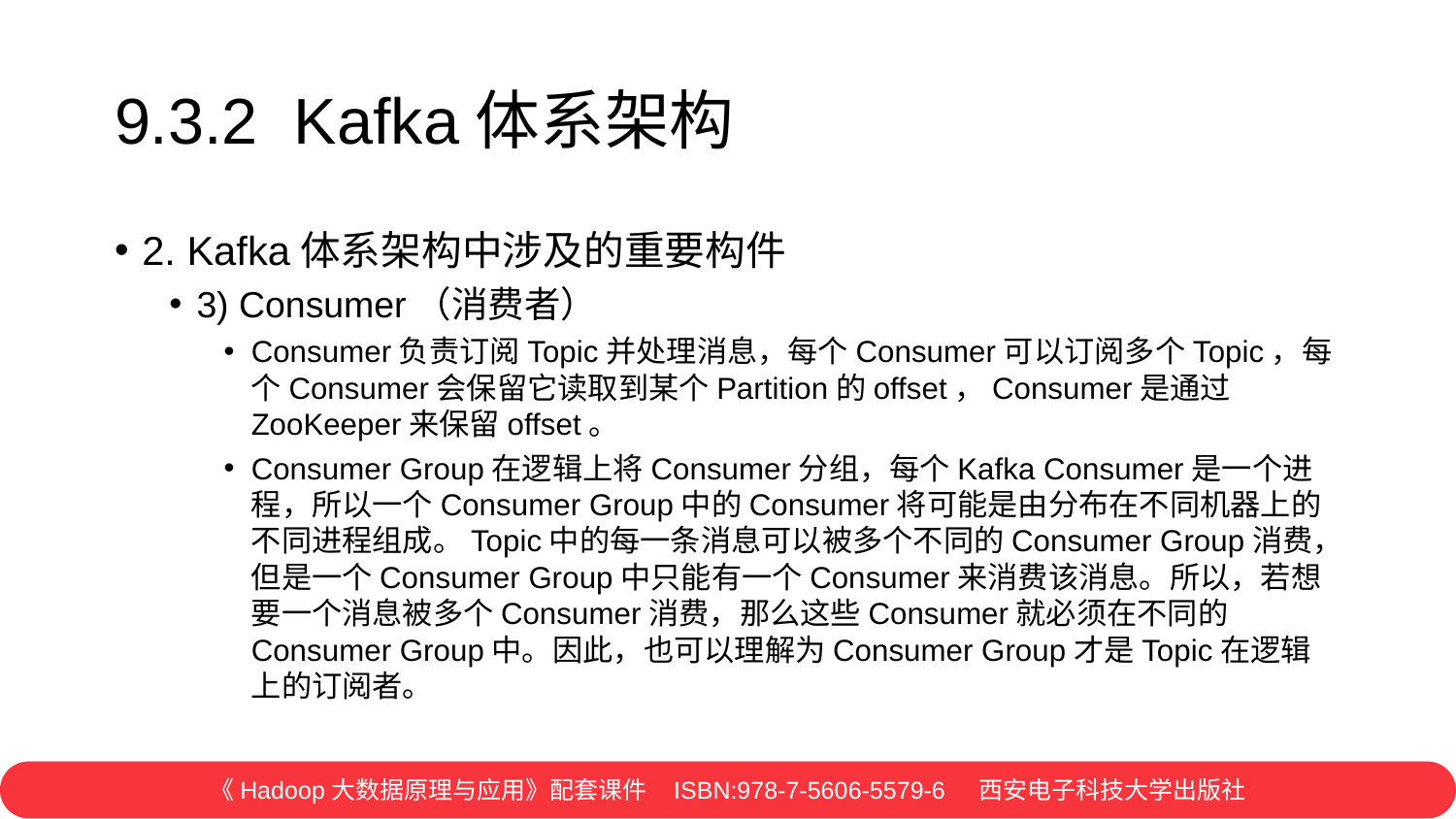

# 9.3.2  Kafka体系架构
2. Kafka体系架构中涉及的重要构件
3) Consumer（消费者）
Consumer负责订阅Topic并处理消息，每个Consumer可以订阅多个Topic，每个Consumer会保留它读取到某个Partition的offset，Consumer是通过ZooKeeper来保留offset。
Consumer Group在逻辑上将Consumer分组，每个Kafka Consumer是一个进程，所以一个Consumer Group中的Consumer将可能是由分布在不同机器上的不同进程组成。Topic中的每一条消息可以被多个不同的Consumer Group消费，但是一个Consumer Group中只能有一个Consumer来消费该消息。所以，若想要一个消息被多个Consumer消费，那么这些Consumer就必须在不同的Consumer Group中。因此，也可以理解为Consumer Group才是Topic在逻辑上的订阅者。